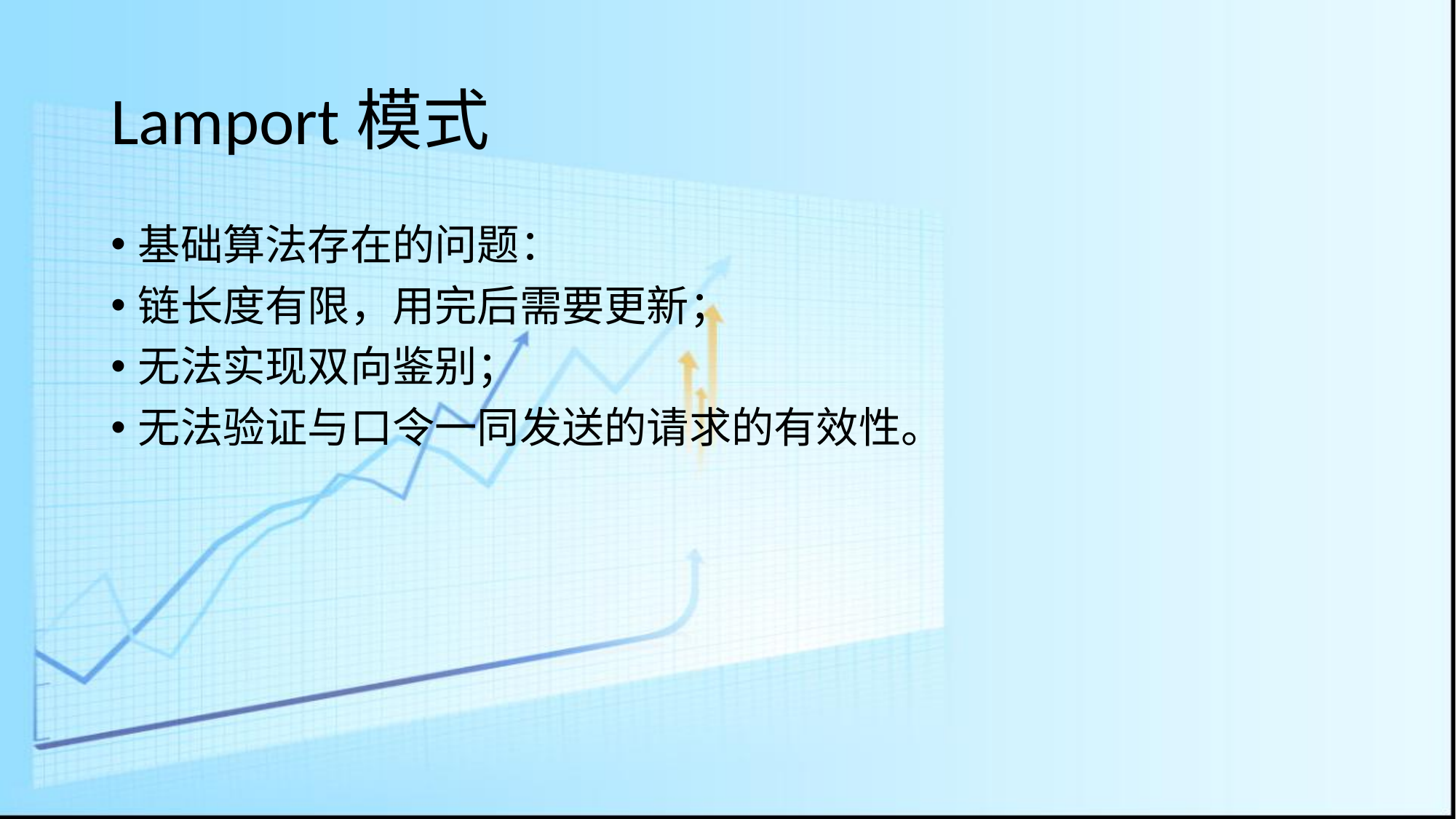

# Lamport模式
基础算法存在的问题：
链长度有限，用完后需要更新；
无法实现双向鉴别；
无法验证与口令一同发送的请求的有效性。